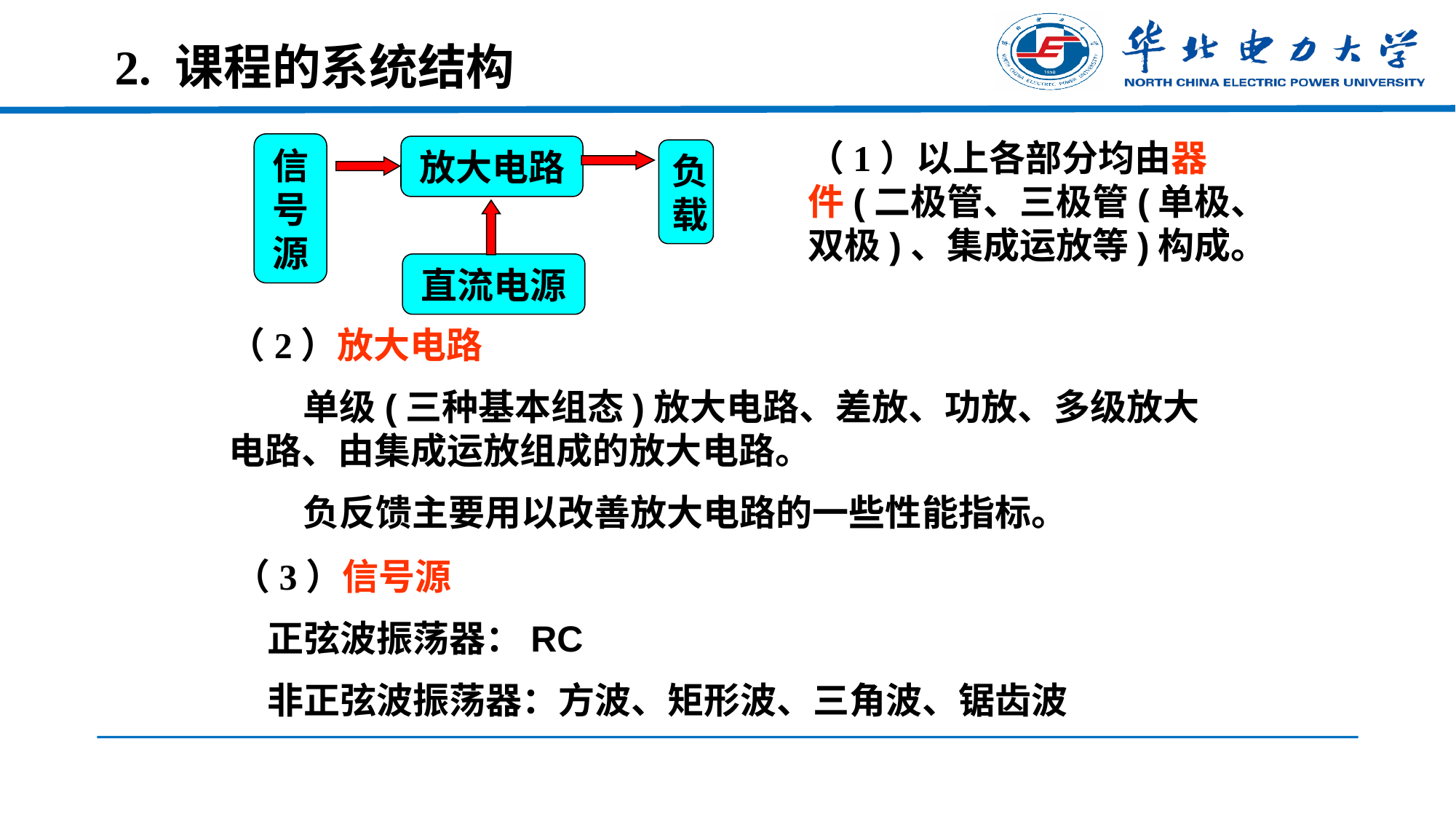

2. 课程的系统结构
（1）以上各部分均由器件(二极管、三极管(单极、双极)、集成运放等)构成。
信号源
放大电路
负载

直流电源
（2）放大电路
        单级(三种基本组态)放大电路、差放、功放、多级放大电路、由集成运放组成的放大电路。
        负反馈主要用以改善放大电路的一些性能指标。
（3）信号源
   正弦波振荡器：RC
   非正弦波振荡器：方波、矩形波、三角波、锯齿波